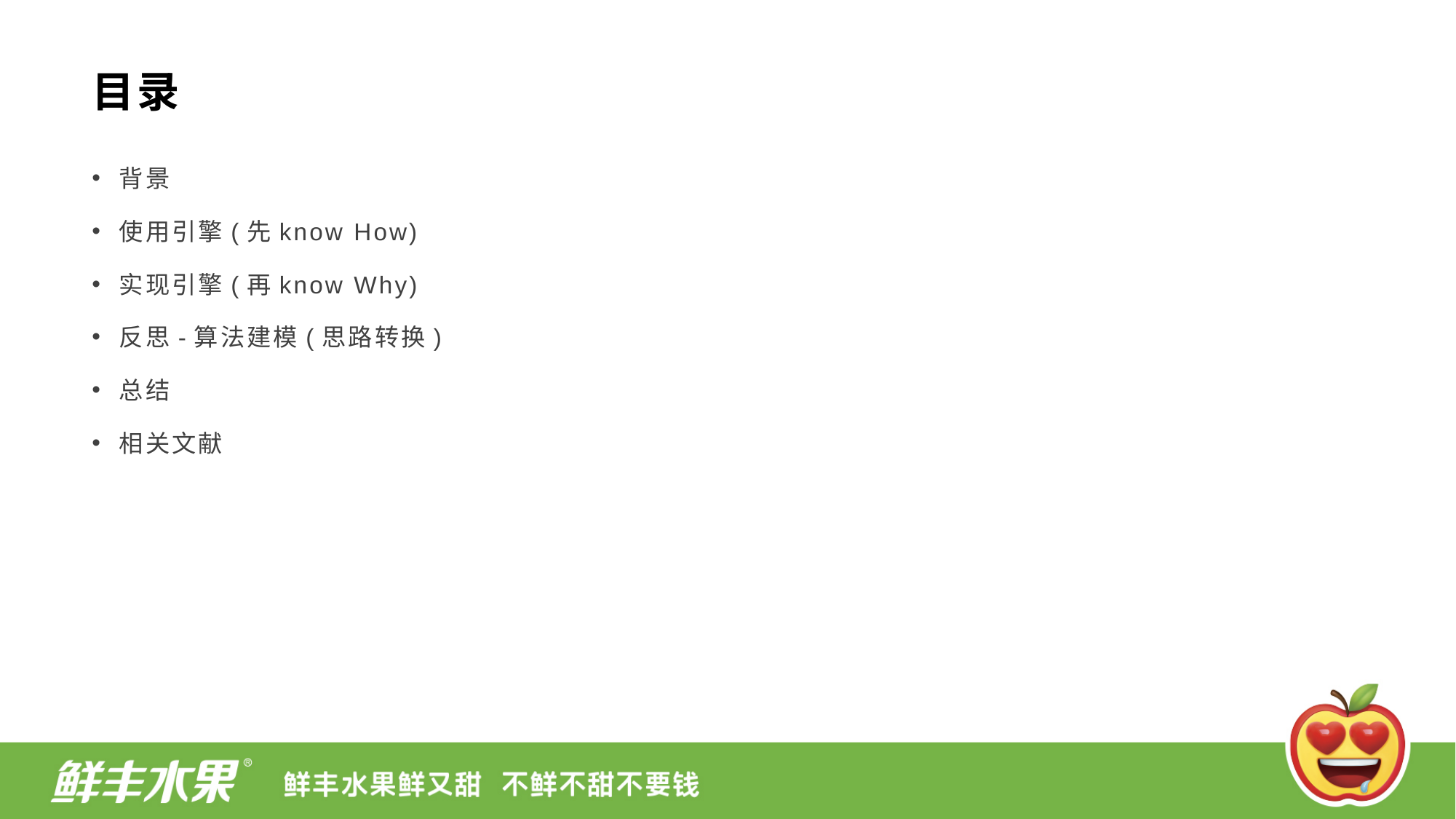

# 目录
背景
使用引擎(先know How)
实现引擎(再know Why)
反思-算法建模(思路转换)
总结
相关文献